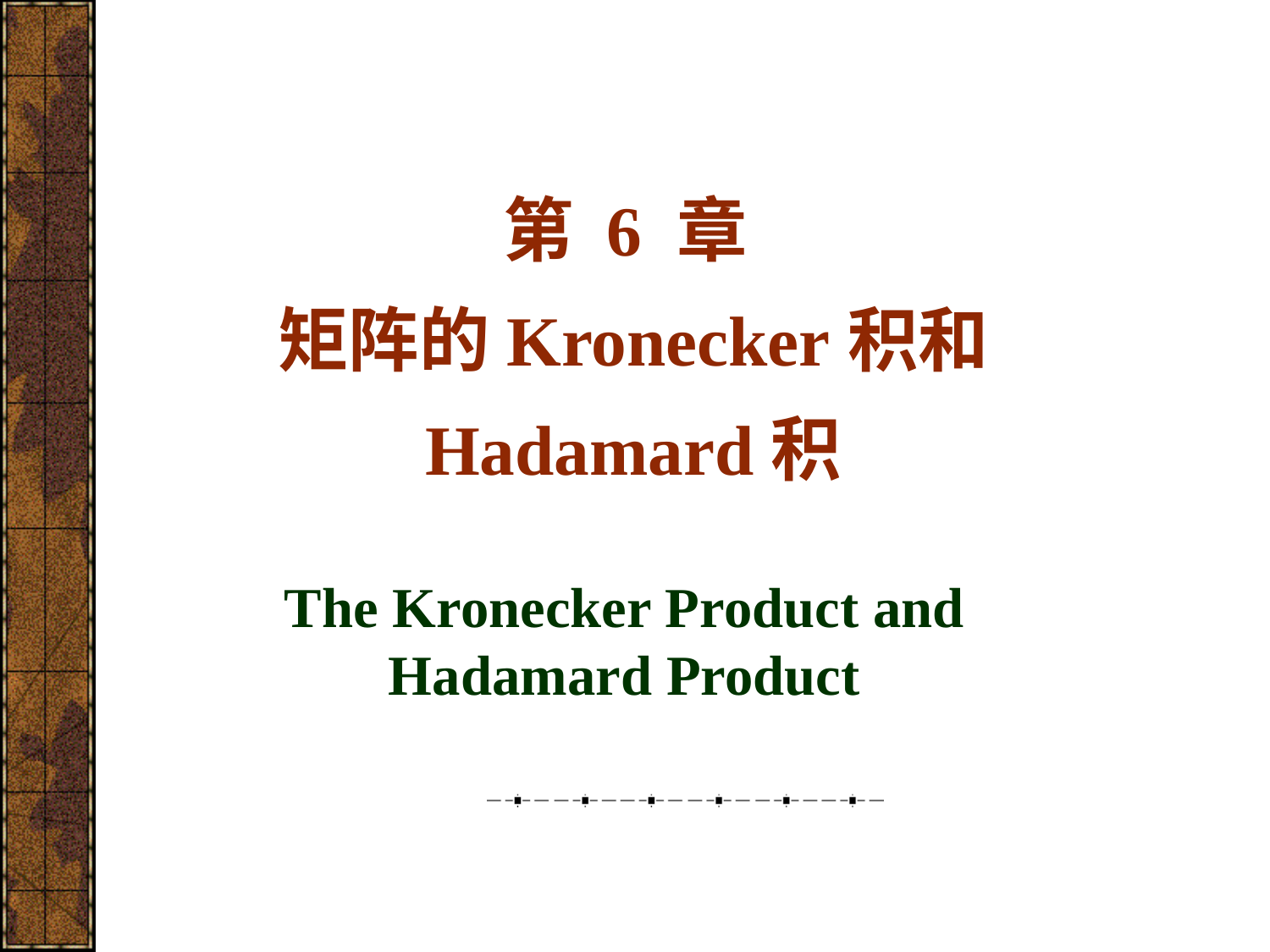

# 第 6 章 矩阵的Kronecker积和 Hadamard积
The Kronecker Product and Hadamard Product